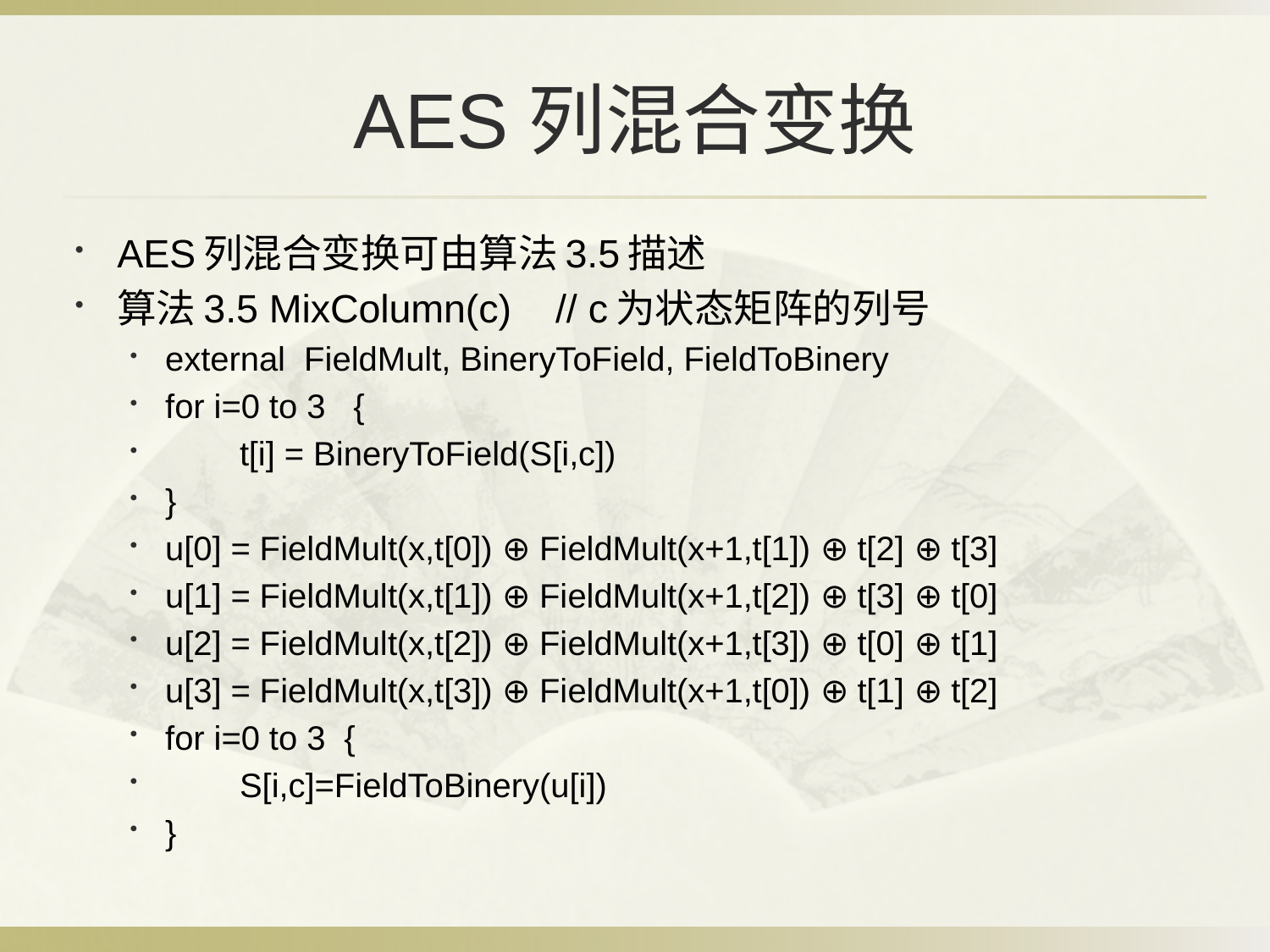

# AES列混合变换
AES列混合变换可由算法3.5描述
算法3.5 MixColumn(c)    // c为状态矩阵的列号
external  FieldMult, BineryToField, FieldToBinery
for i=0 to 3   {
        t[i] = BineryToField(S[i,c])
}
u[0] = FieldMult(x,t[0]) ⊕ FieldMult(x+1,t[1]) ⊕ t[2] ⊕ t[3]
u[1] = FieldMult(x,t[1]) ⊕ FieldMult(x+1,t[2]) ⊕ t[3] ⊕ t[0]
u[2] = FieldMult(x,t[2]) ⊕ FieldMult(x+1,t[3]) ⊕ t[0] ⊕ t[1]
u[3] = FieldMult(x,t[3]) ⊕ FieldMult(x+1,t[0]) ⊕ t[1] ⊕ t[2]
for i=0 to 3  {
        S[i,c]=FieldToBinery(u[i])
}